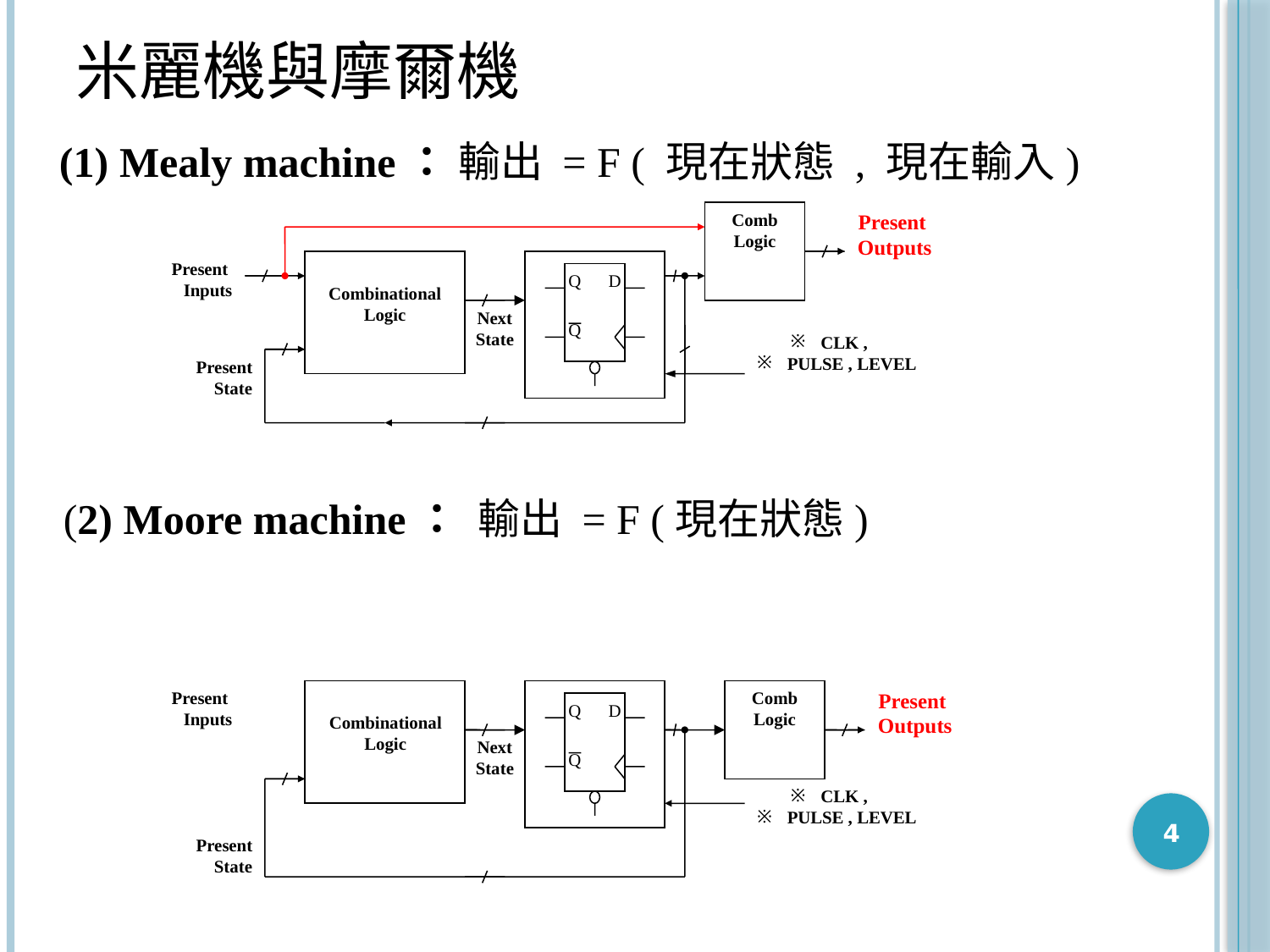

# 米麗機與摩爾機
(1) Mealy machine： 輸出 = F ( 現在狀態 , 現在輸入)

Comb
Logic
Present
Outputs

Present
Inputs

Q

D

Q

Combinational
Logic

CLK ,
PULSE , LEVEL
Present
State

Next
State
Present
Inputs

Q

D

Q

Comb
Logic
Present
Outputs
Combinational
Logic

Next
State

CLK ,
PULSE , LEVEL

Present
State

 (2) Moore machine：  輸出 = F (現在狀態)
4